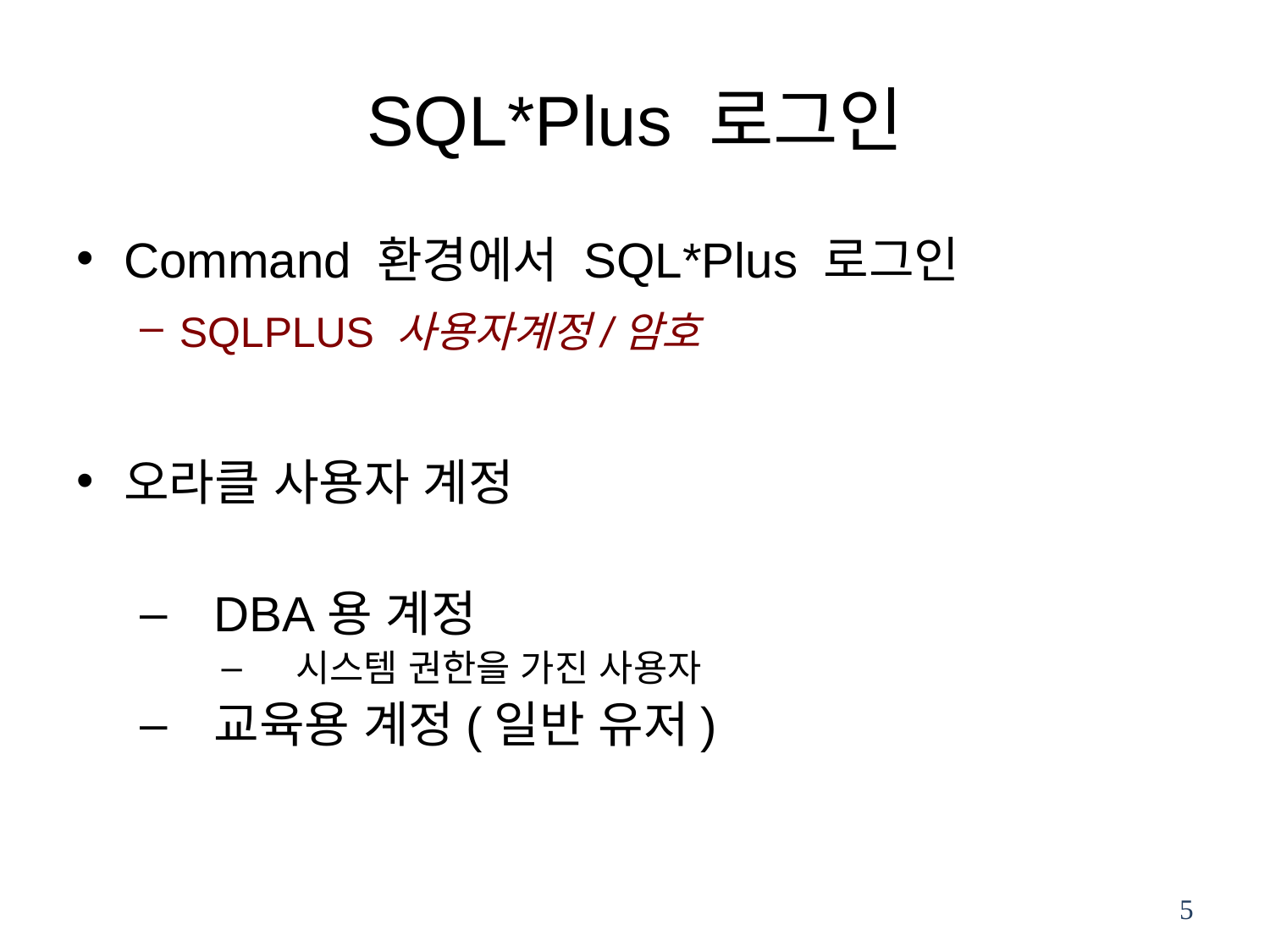

# SQL*Plus 로그인
Command 환경에서 SQL*Plus 로그인
SQLPLUS 사용자계정/암호

오라클 사용자 계정

DBA용 계정
시스템 권한을 가진 사용자
교육용 계정(일반 유저)

5